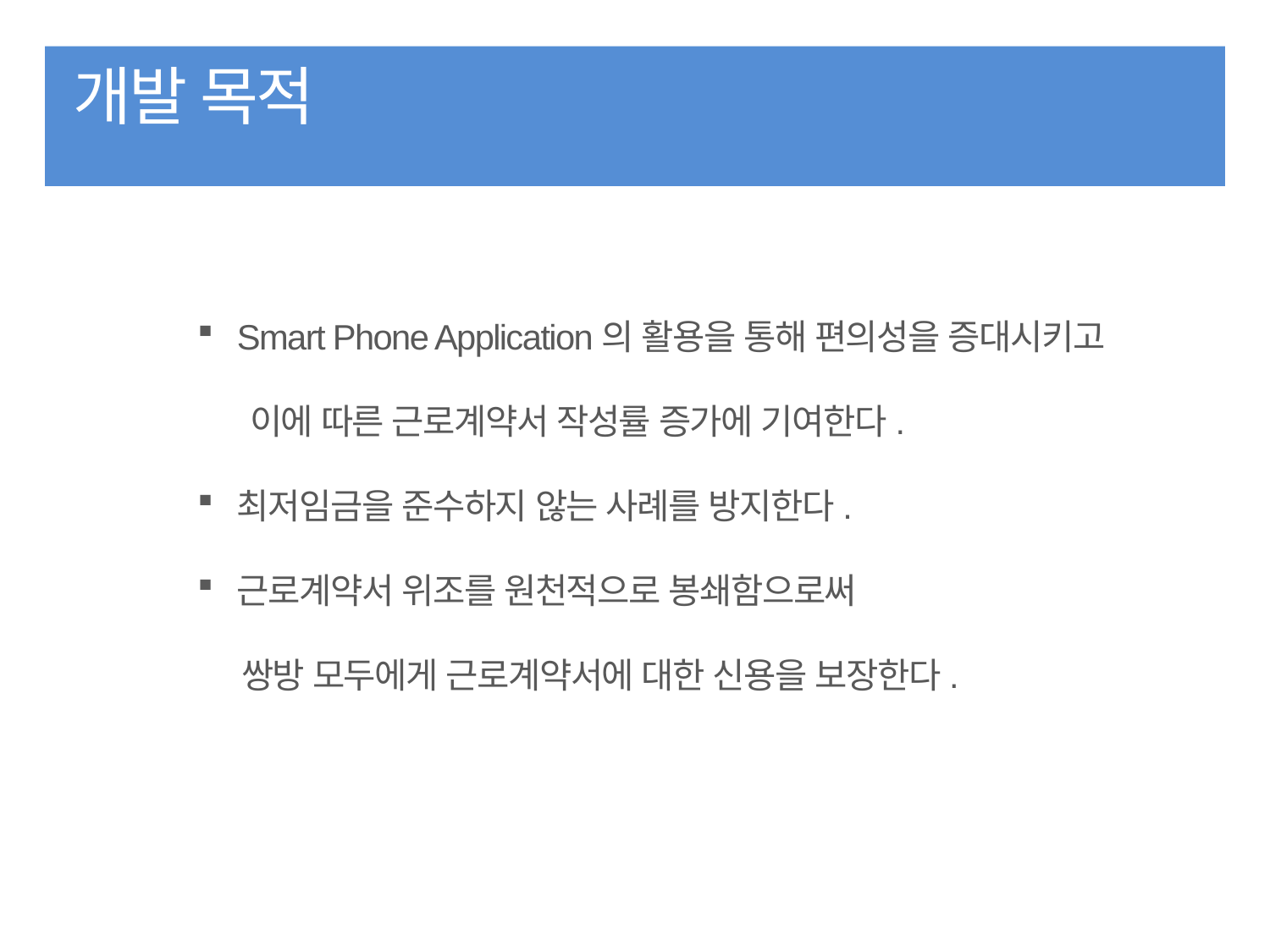

# 개발 목적
Smart Phone Application의 활용을 통해 편의성을 증대시키고
     이에 따른 근로계약서 작성률 증가에 기여한다.
최저임금을 준수하지 않는 사례를 방지한다.
근로계약서 위조를 원천적으로 봉쇄함으로써
    쌍방 모두에게 근로계약서에 대한 신용을 보장한다.